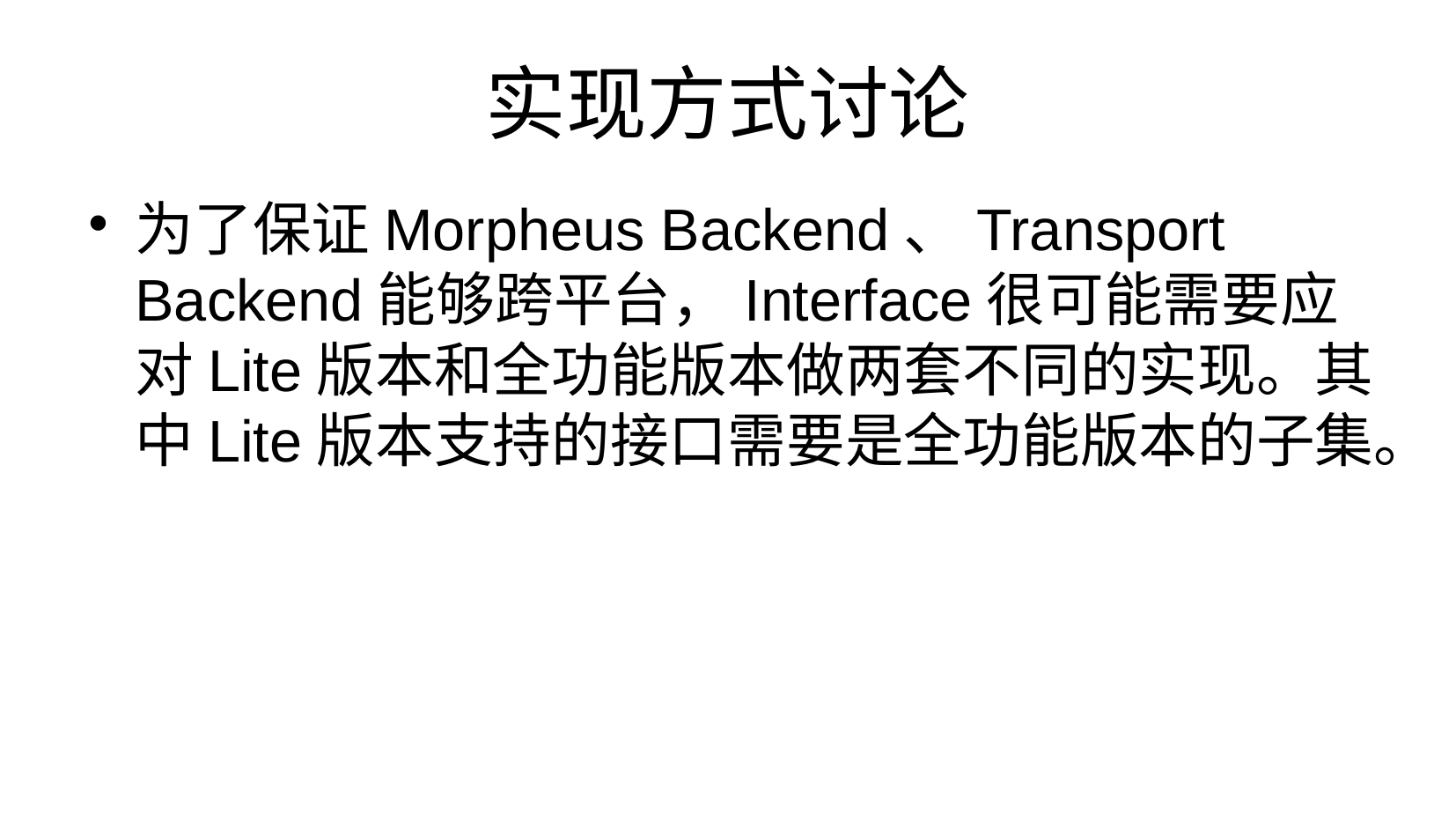

实现方式讨论
为了保证Morpheus Backend、Transport Backend能够跨平台，Interface很可能需要应对Lite版本和全功能版本做两套不同的实现。其中Lite版本支持的接口需要是全功能版本的子集。